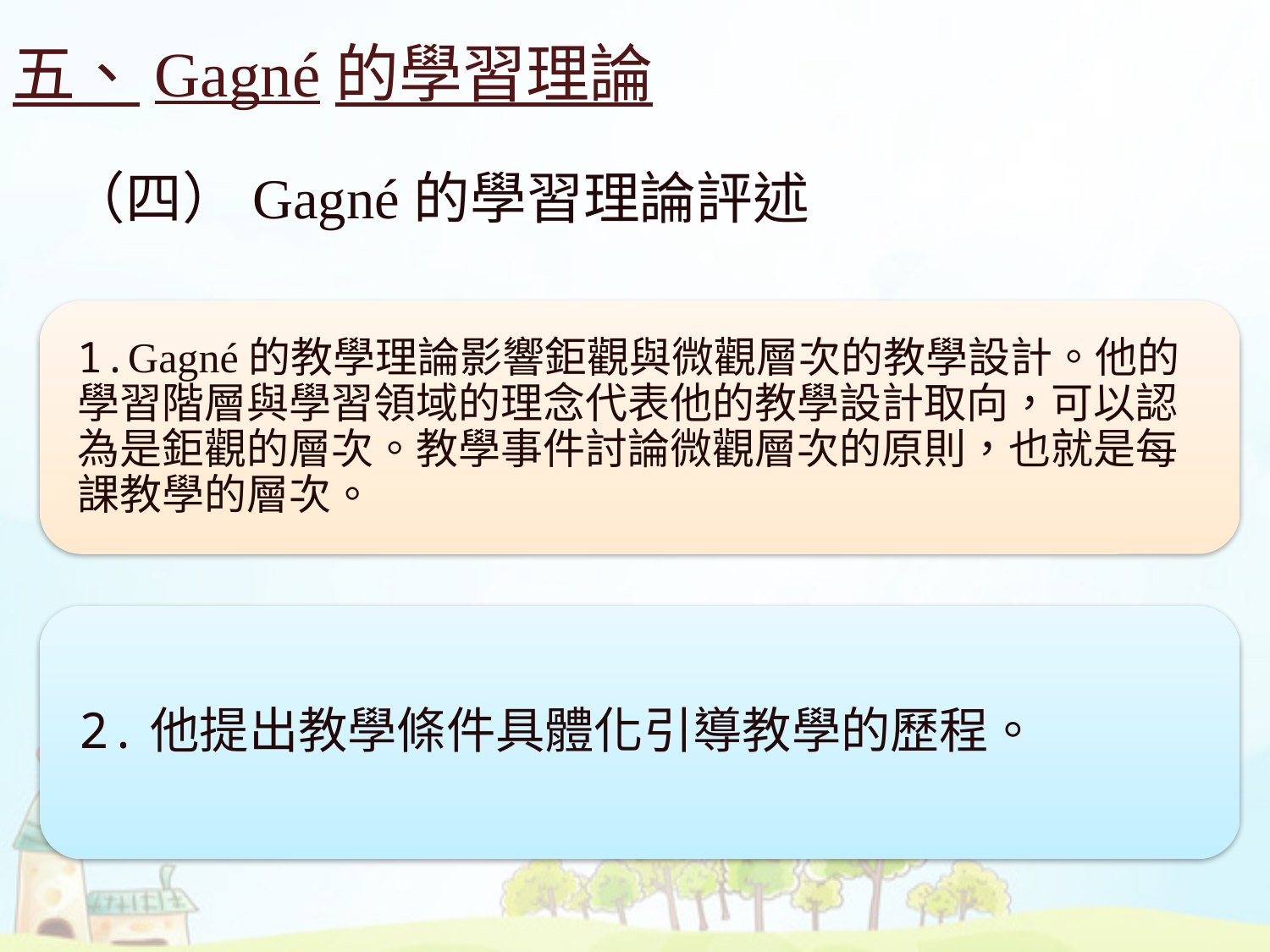

五、Gagné的學習理論
（四）Gagné的學習理論評述
1.Gagné的教學理論影響鉅觀與微觀層次的教學設計。他的學習階層與學習領域的理念代表他的教學設計取向，可以認為是鉅觀的層次。教學事件討論微觀層次的原則，也就是每課教學的層次。
2.他提出教學條件具體化引導教學的歷程。